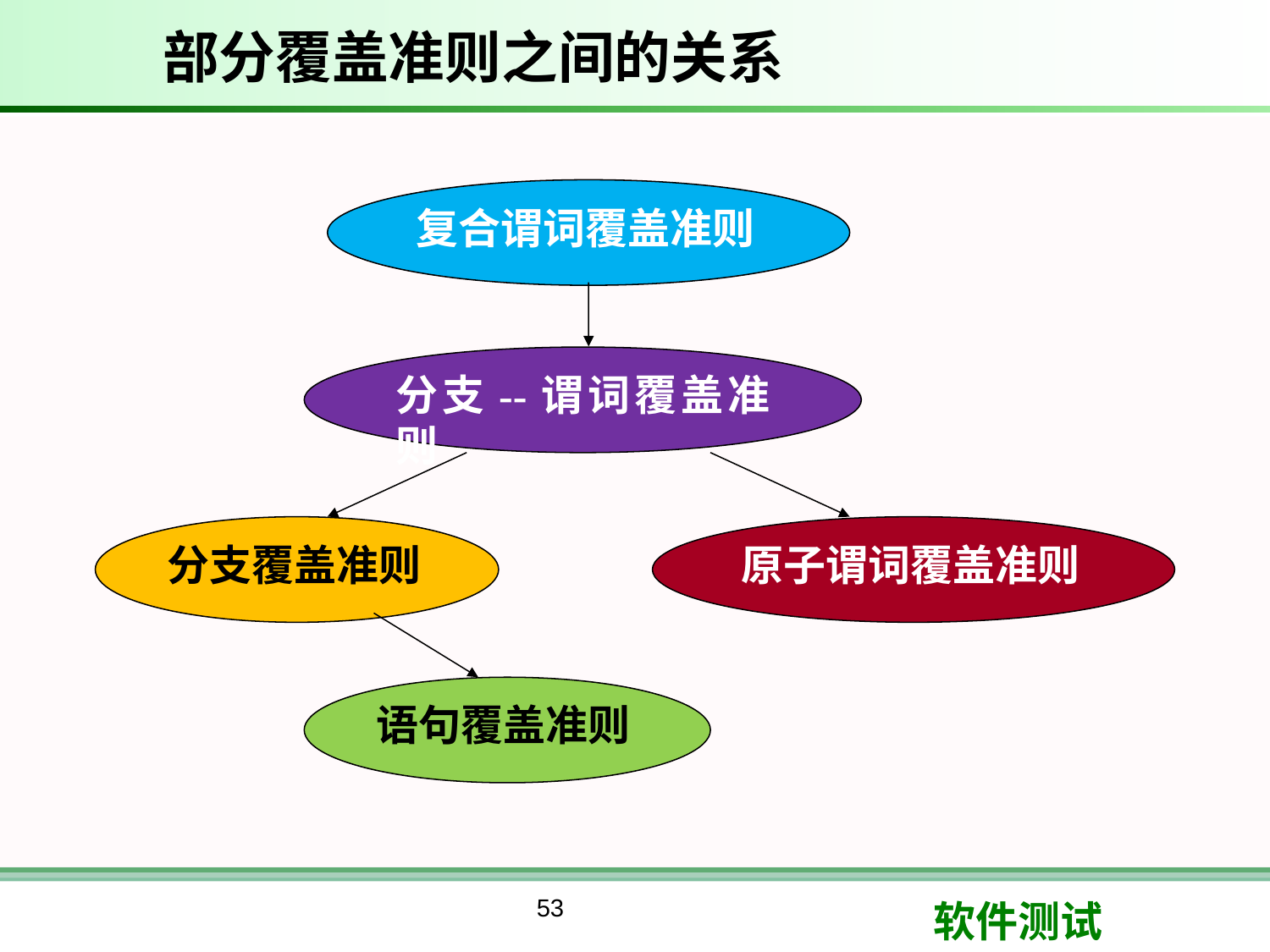

# 部分覆盖准则之间的关系
复合谓词覆盖准则

分支--谓词覆盖准则

分支覆盖准则
原子谓词覆盖准则

语句覆盖准则
53